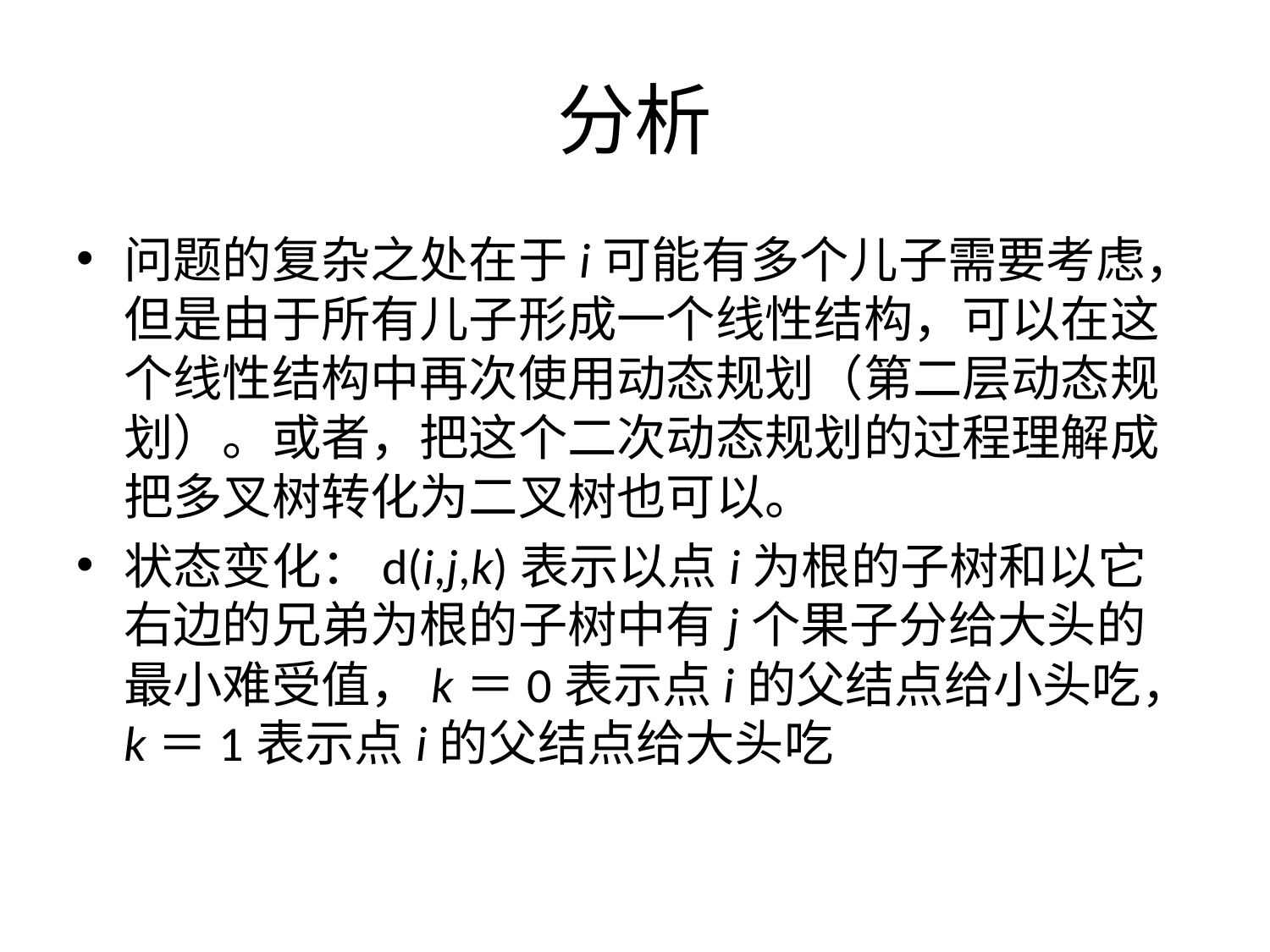

# 分析
问题的复杂之处在于i可能有多个儿子需要考虑，但是由于所有儿子形成一个线性结构，可以在这个线性结构中再次使用动态规划（第二层动态规划）。或者，把这个二次动态规划的过程理解成把多叉树转化为二叉树也可以。
状态变化：d(i,j,k)表示以点i为根的子树和以它右边的兄弟为根的子树中有j个果子分给大头的最小难受值，k＝0表示点i的父结点给小头吃，k＝1表示点i的父结点给大头吃